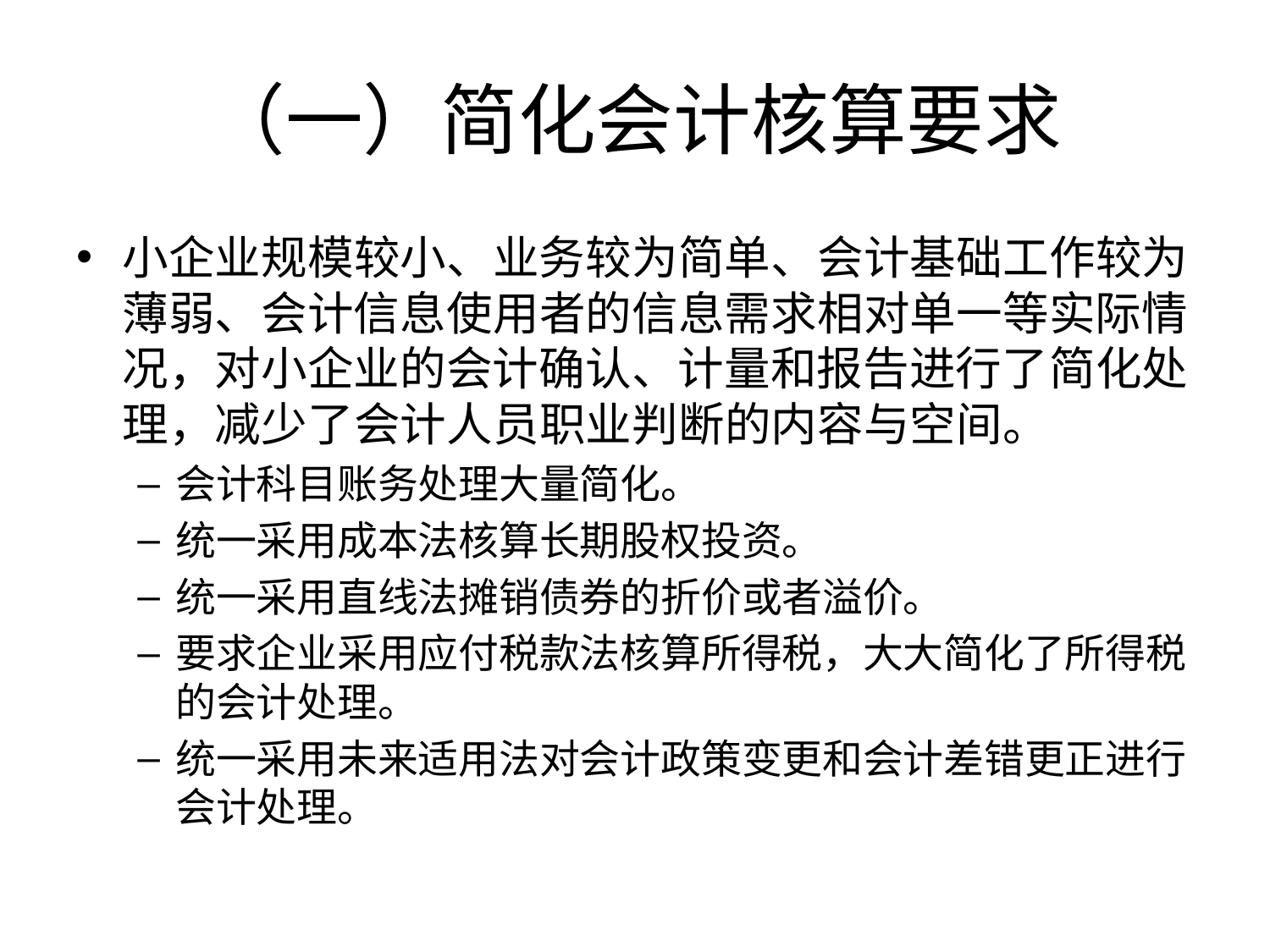

# （一）简化会计核算要求
小企业规模较小、业务较为简单、会计基础工作较为薄弱、会计信息使用者的信息需求相对单一等实际情况，对小企业的会计确认、计量和报告进行了简化处理，减少了会计人员职业判断的内容与空间。
会计科目账务处理大量简化。
统一采用成本法核算长期股权投资。
统一采用直线法摊销债券的折价或者溢价。
要求企业采用应付税款法核算所得税，大大简化了所得税的会计处理。
统一采用未来适用法对会计政策变更和会计差错更正进行会计处理。